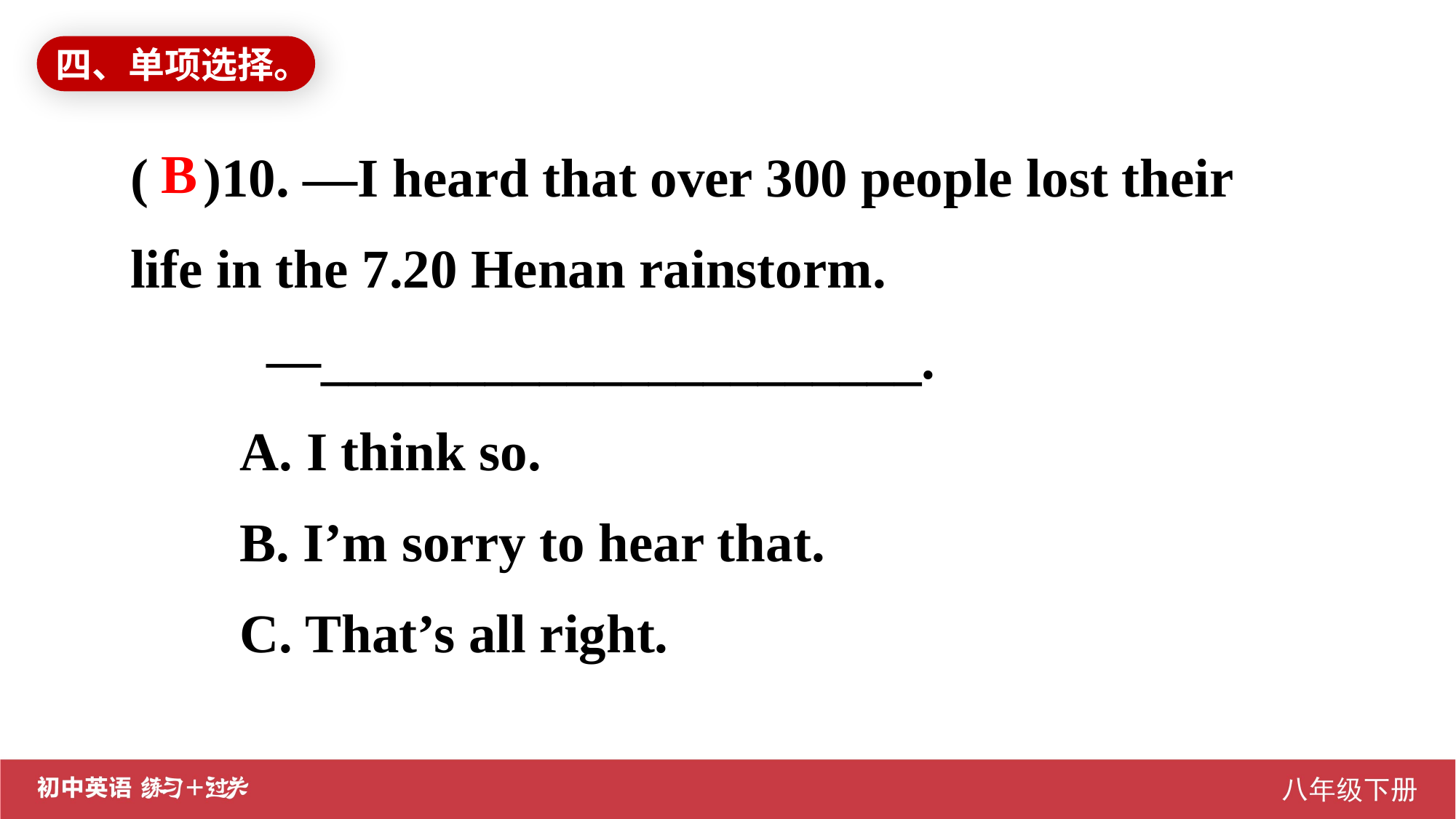

四、单项选择。
(    )10. —I heard that over 300 people lost their life in the 7.20 Henan rainstorm.
	  —______________________.
A. I think so.
B. I’m sorry to hear that.
C. That’s all right.
B